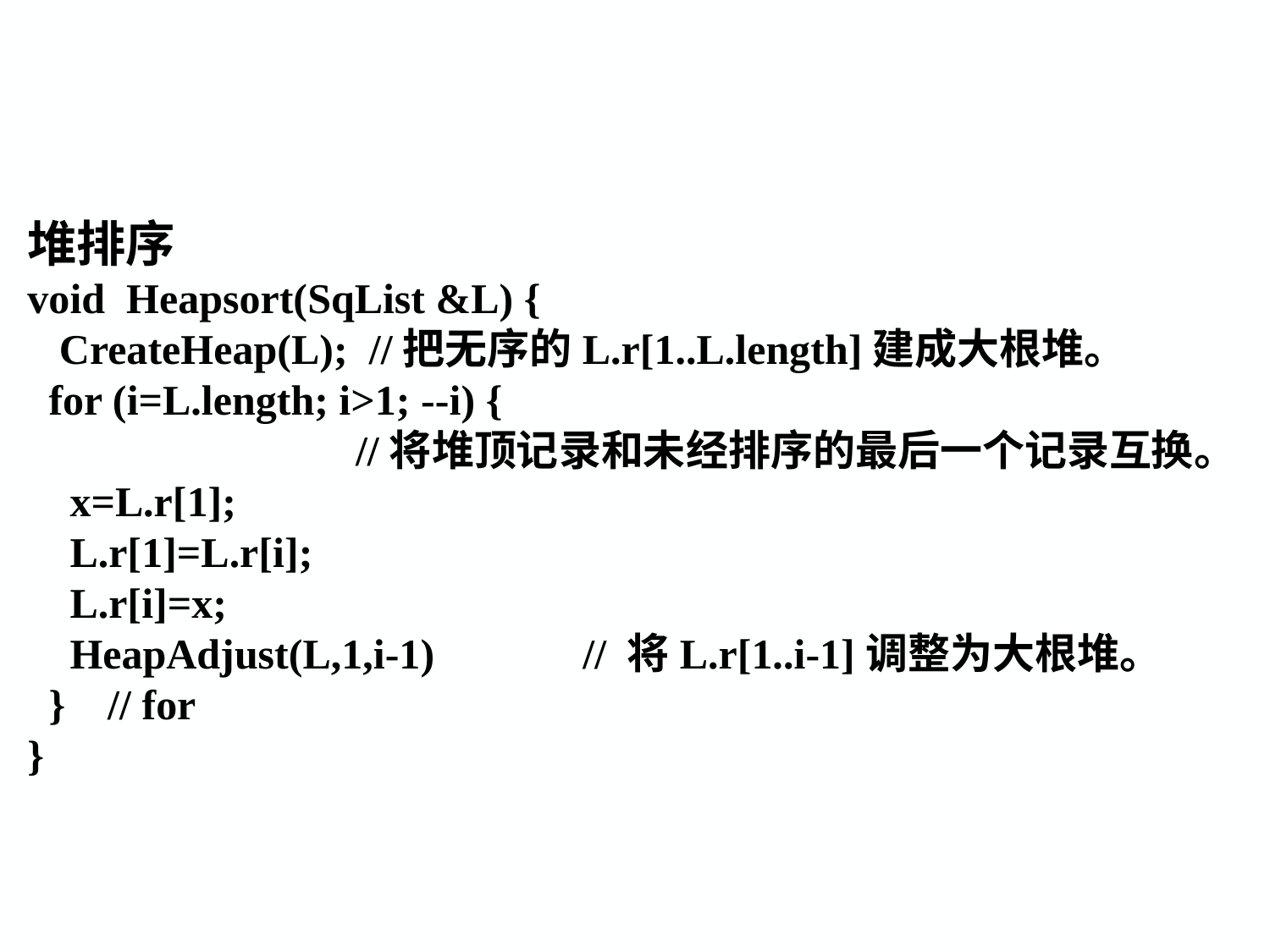

堆排序
void  Heapsort(SqList &L) {
   CreateHeap(L);  //把无序的L.r[1..L.length]建成大根堆。
  for (i=L.length; i>1; --i) {
                               //将堆顶记录和未经排序的最后一个记录互换。
    x=L.r[1];
    L.r[1]=L.r[i];
    L.r[i]=x;
    HeapAdjust(L,1,i-1)              // 将L.r[1..i-1]调整为大根堆。
  }    // for
}